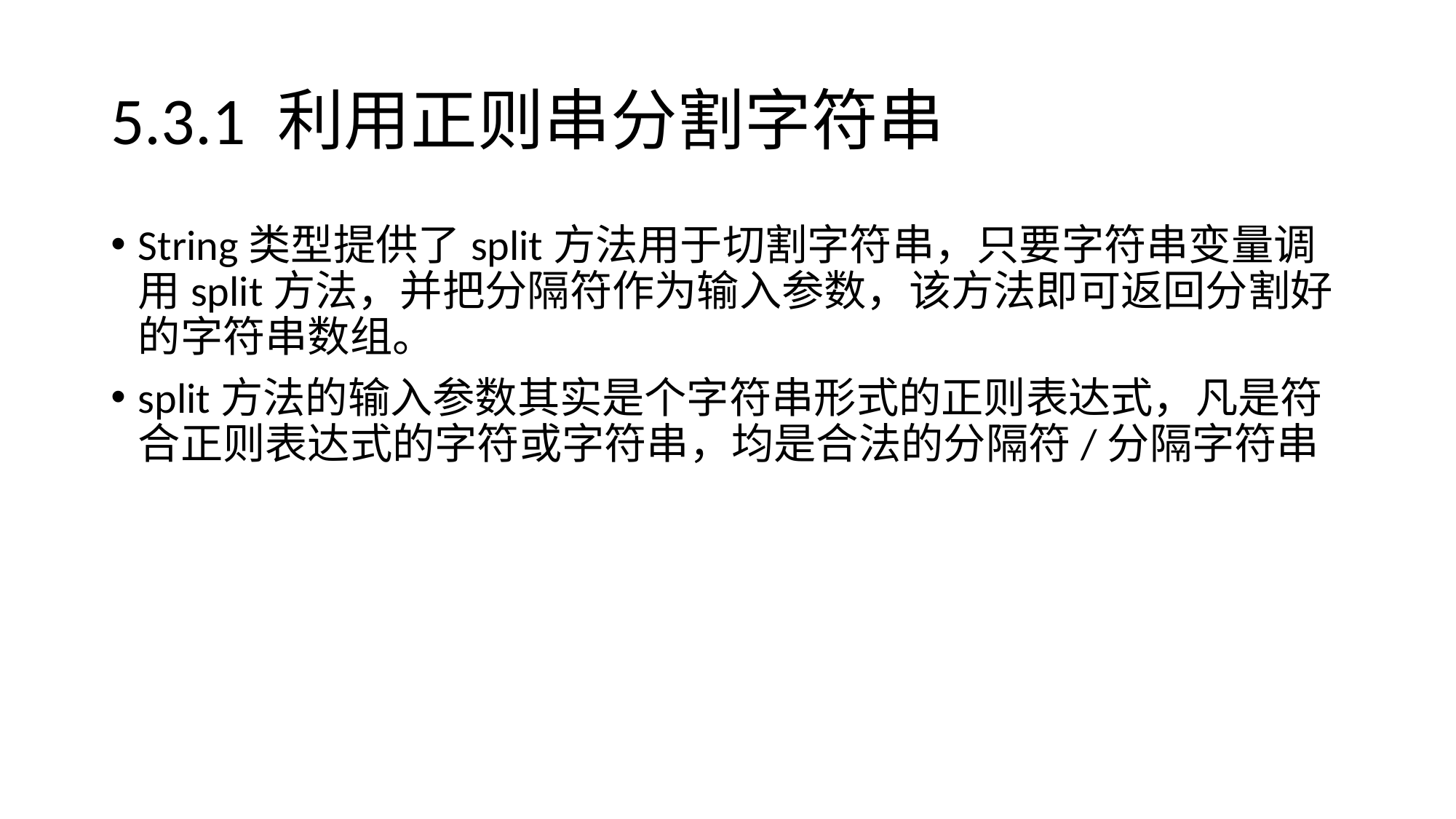

# 5.3.1 利用正则串分割字符串
String类型提供了split方法用于切割字符串，只要字符串变量调用split方法，并把分隔符作为输入参数，该方法即可返回分割好的字符串数组。
split方法的输入参数其实是个字符串形式的正则表达式，凡是符合正则表达式的字符或字符串，均是合法的分隔符/分隔字符串